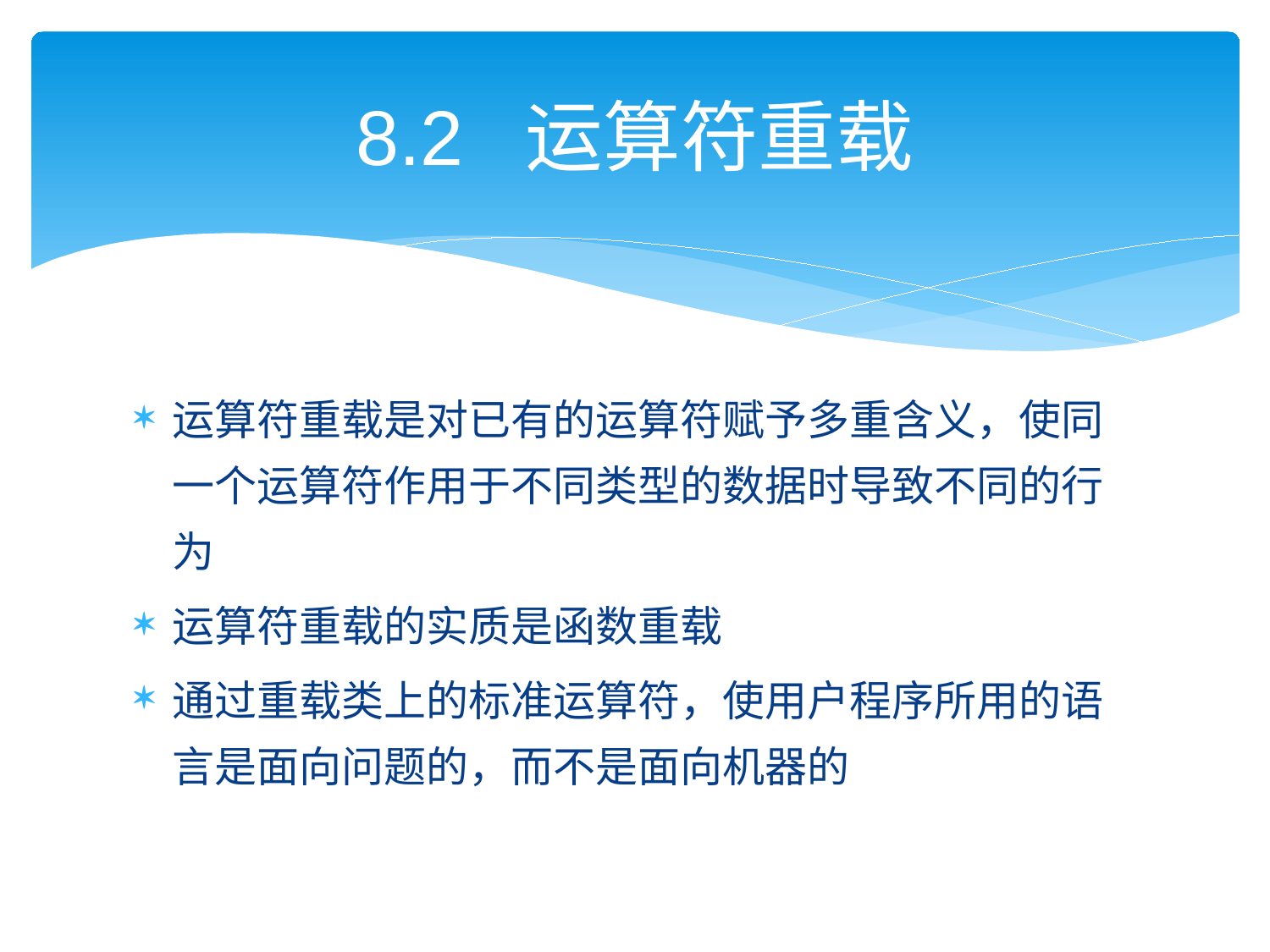

# 8.2  运算符重载
运算符重载是对已有的运算符赋予多重含义，使同一个运算符作用于不同类型的数据时导致不同的行为
运算符重载的实质是函数重载
通过重载类上的标准运算符，使用户程序所用的语言是面向问题的，而不是面向机器的